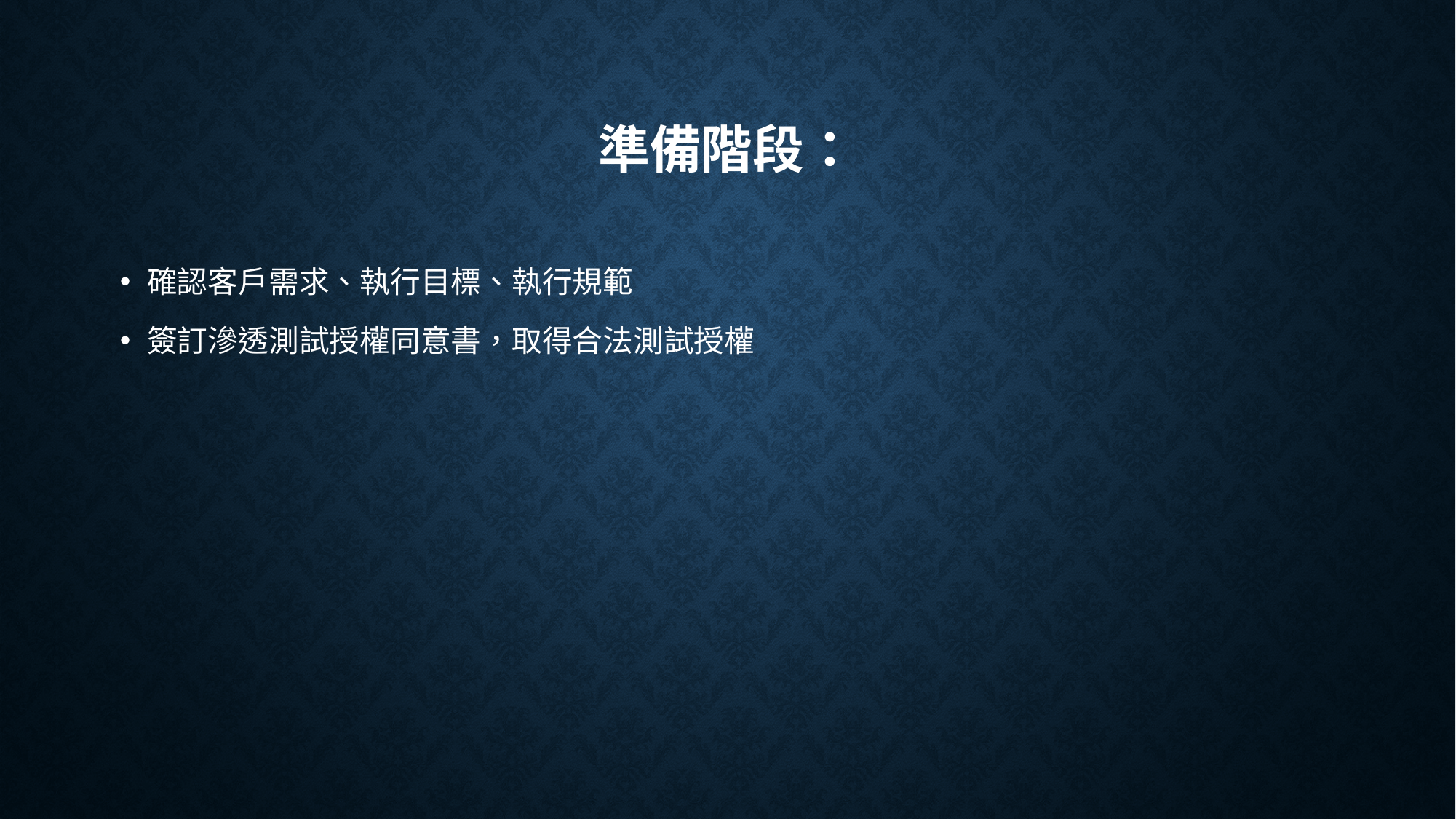

# 準備階段：
確認客戶需求、執行目標、執行規範
簽訂滲透測試授權同意書，取得合法測試授權